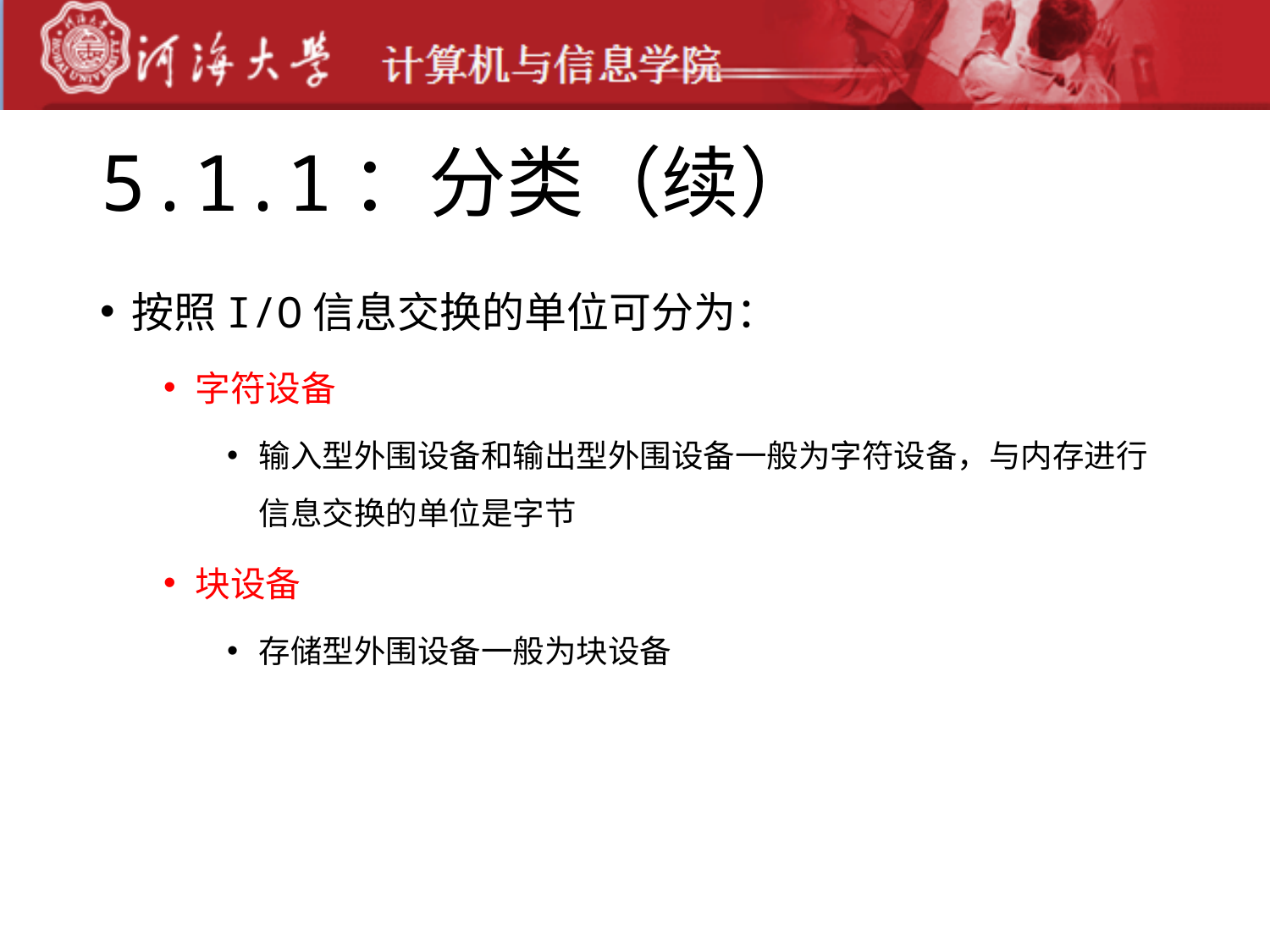

# 5.1.1：分类（续）
按照I/O信息交换的单位可分为：
字符设备
输入型外围设备和输出型外围设备一般为字符设备，与内存进行信息交换的单位是字节
块设备
存储型外围设备一般为块设备